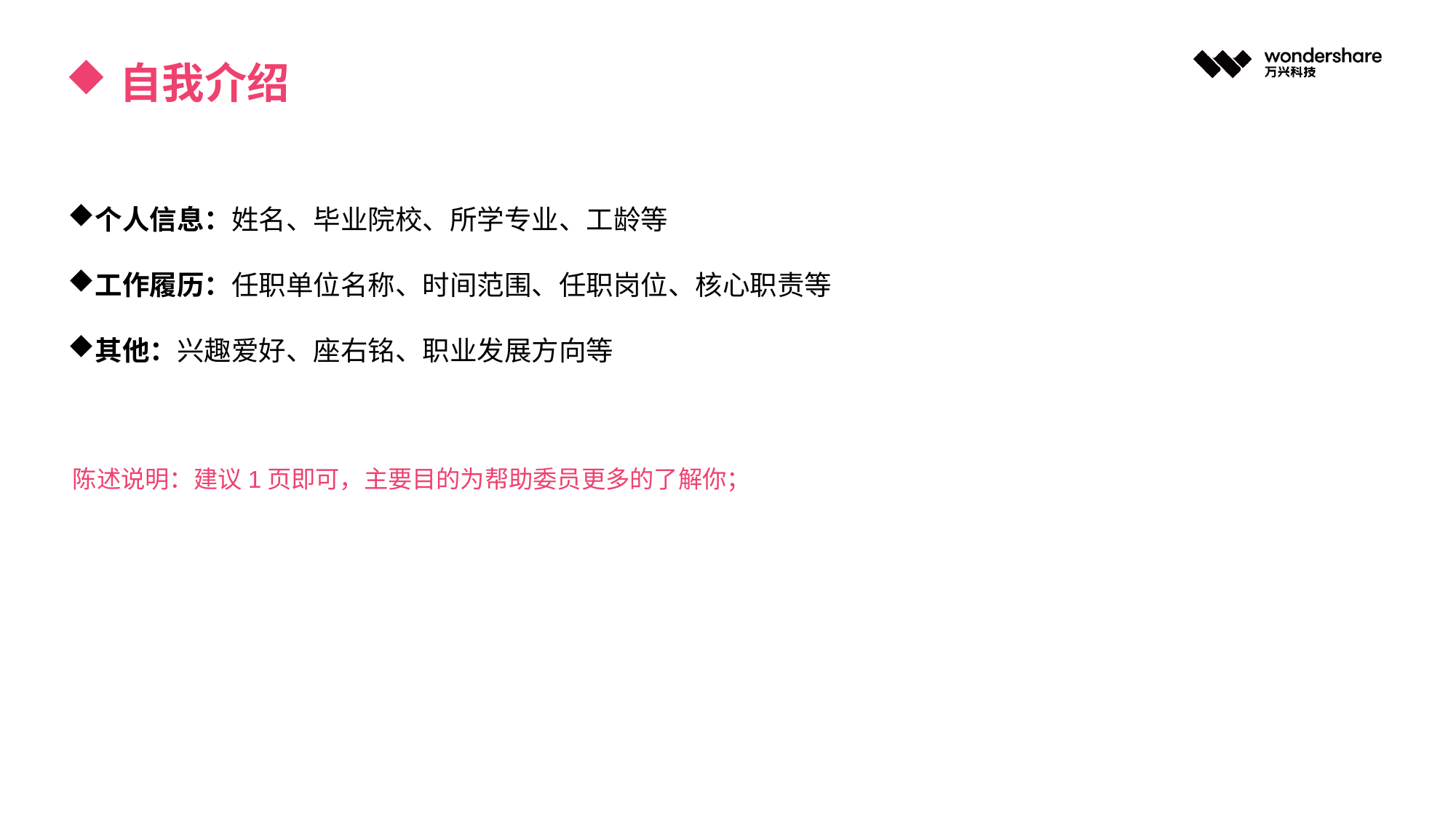

自我介绍
个人信息：姓名、毕业院校、所学专业、工龄等
工作履历：任职单位名称、时间范围、任职岗位、核心职责等
其他：兴趣爱好、座右铭、职业发展方向等

陈述说明：建议1页即可，主要目的为帮助委员更多的了解你；